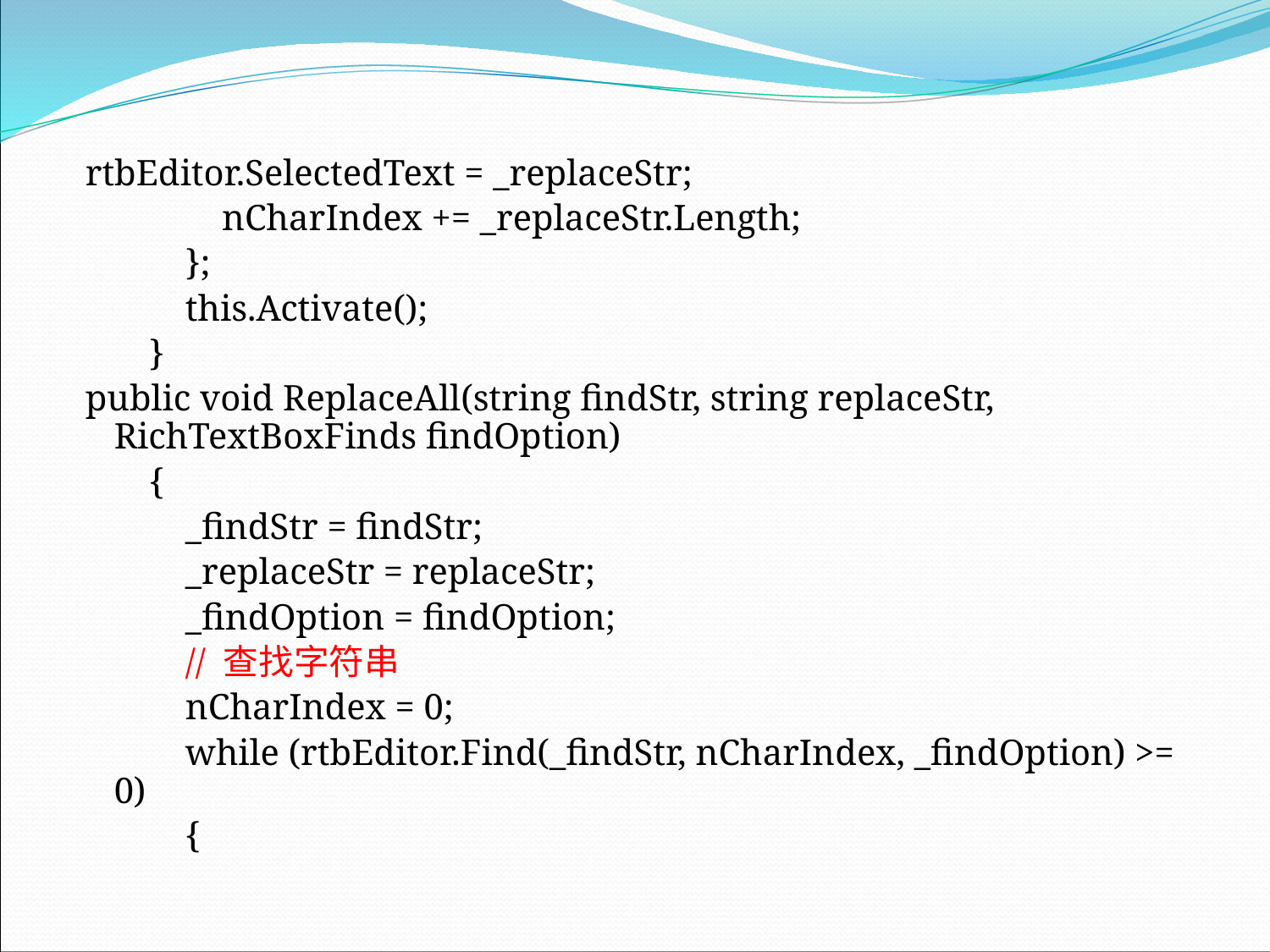

rtbEditor.SelectedText = _replaceStr;
                nCharIndex += _replaceStr.Length;
            };
            this.Activate();
        }
 public void ReplaceAll(string findStr, string replaceStr, RichTextBoxFinds findOption)
        {
            _findStr = findStr;
            _replaceStr = replaceStr;
            _findOption = findOption;
            // 查找字符串
            nCharIndex = 0;
            while (rtbEditor.Find(_findStr, nCharIndex, _findOption) >= 0)
            {